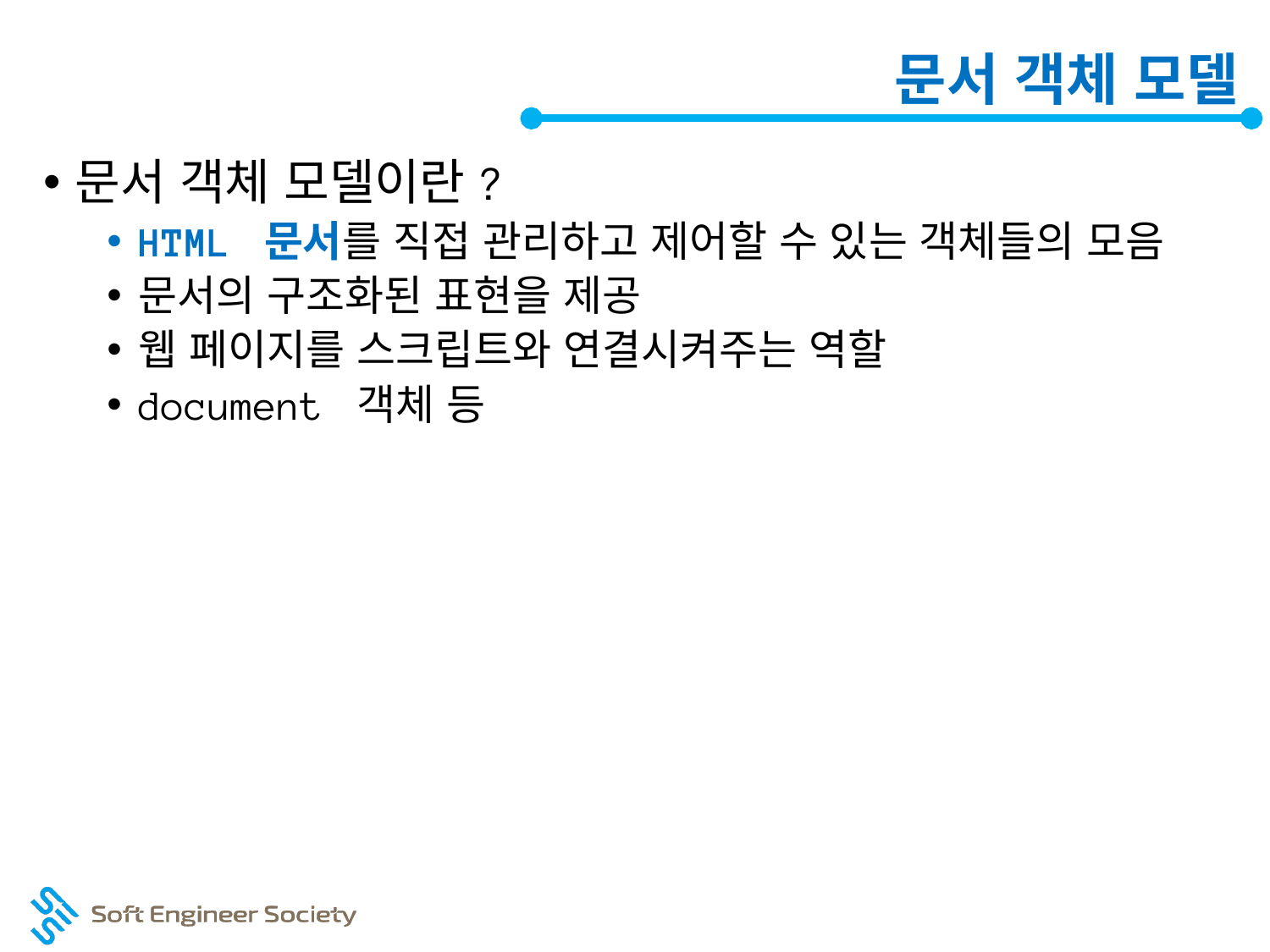

# 문서 객체 모델
문서 객체 모델이란?
HTML 문서를 직접 관리하고 제어할 수 있는 객체들의 모음
문서의 구조화된 표현을 제공
웹 페이지를 스크립트와 연결시켜주는 역할
document 객체 등